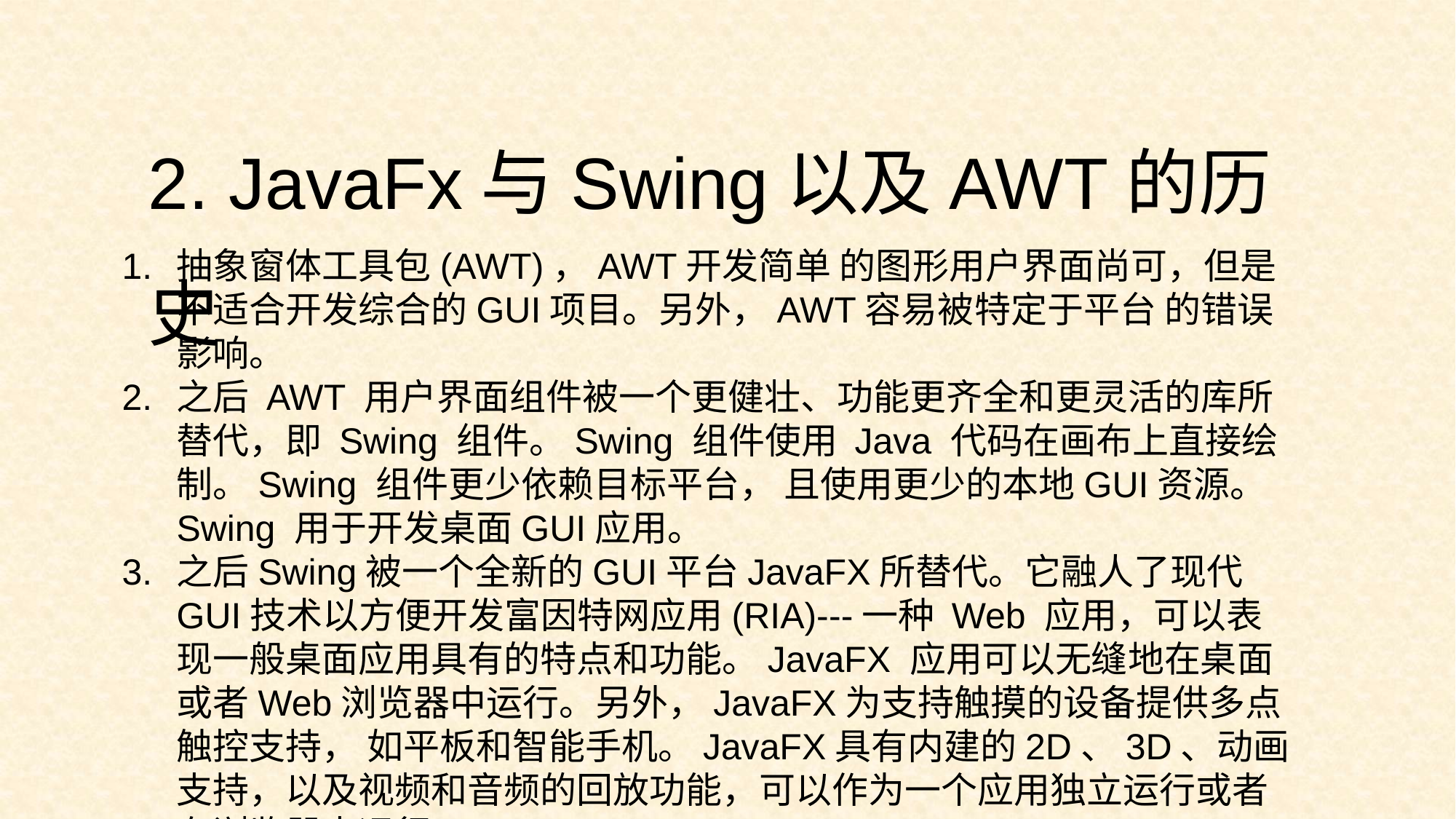

2. JavaFx与Swing以及AWT的历史
抽象窗体工具包(AWT)，AWT开发简单 的图形用户界面尚可，但是不适合开发综合的GUI项目。另外，AWT容易被特定于平台 的错误影响。
之后 AWT 用户界面组件被一个更健壮、功能更齐全和更灵活的库所替代，即 Swing 组件。Swing 组件使用 Java 代码在画布上直接绘制。Swing 组件更少依赖目标平台， 且使用更少的本地GUI资源。Swing 用于开发桌面GUI应用。
之后Swing被一个全新的GUI平台JavaFX所替代。它融人了现代GUI技术以方便开发富因特网应用(RIA)---一种 Web 应用，可以表现一般桌面应用具有的特点和功能。JavaFX 应用可以无缝地在桌面或者Web浏览器中运行。另外，JavaFX为支持触摸的设备提供多点触控支持， 如平板和智能手机。JavaFX具有内建的2D、3D、动画支持，以及视频和音频的回放功能，可以作为一个应用独立运行或者在浏览器中运行